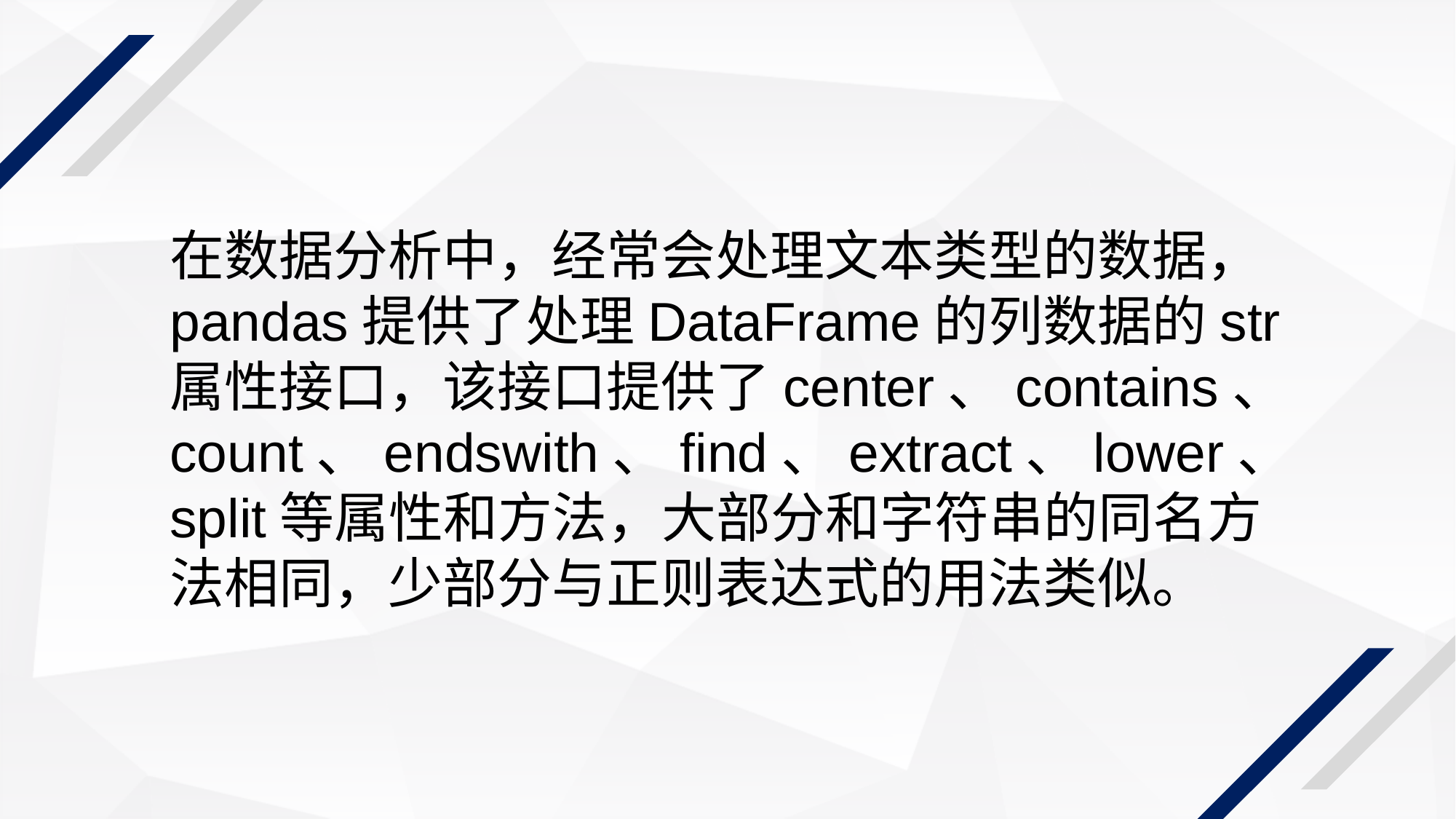

在数据分析中，经常会处理文本类型的数据，pandas提供了处理DataFrame的列数据的str属性接口，该接口提供了center、contains、count、endswith、find、extract、lower、split等属性和方法，大部分和字符串的同名方法相同，少部分与正则表达式的用法类似。